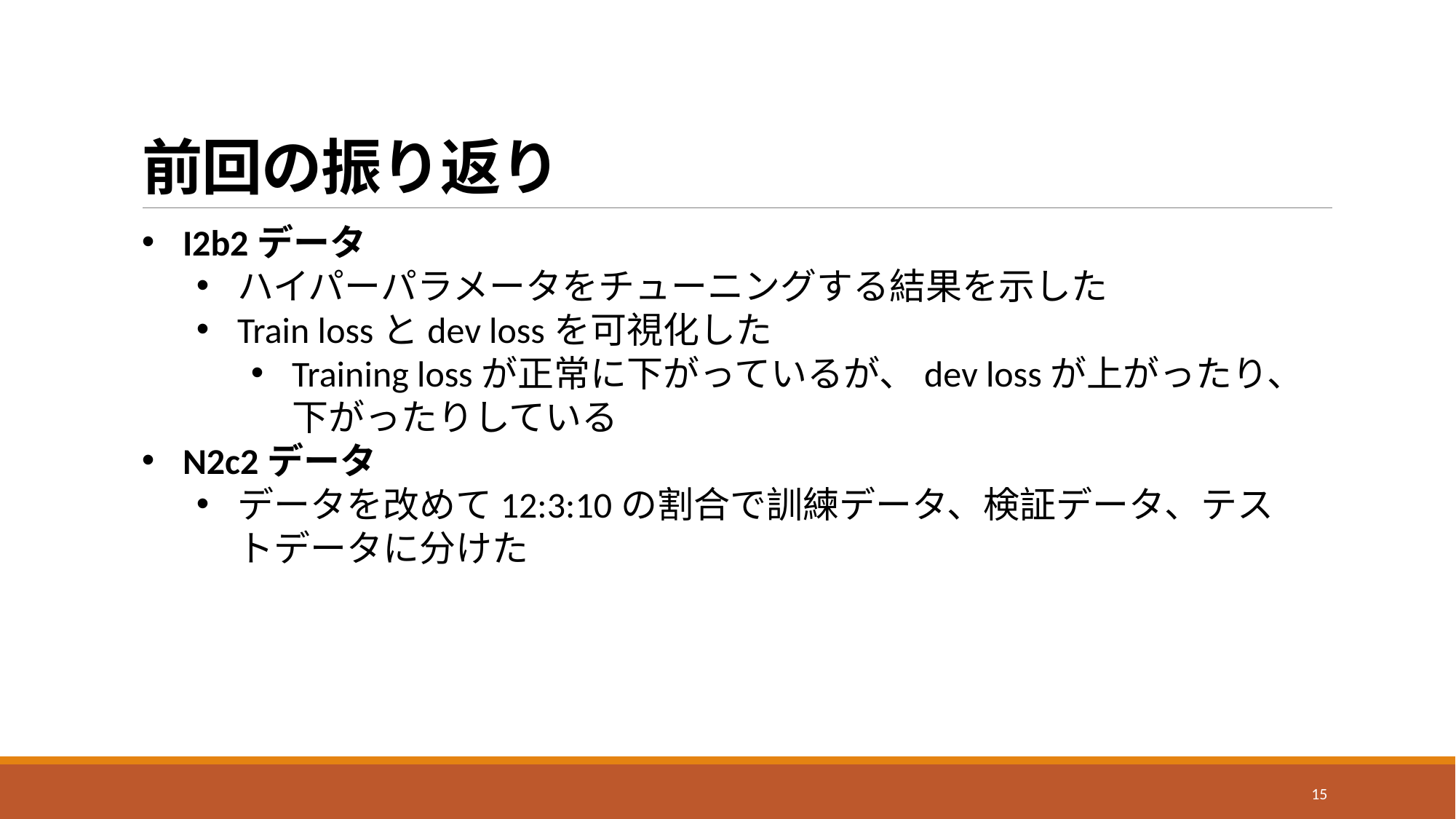

# 前回の振り返り
I2b2データ
ハイパーパラメータをチューニングする結果を示した
Train lossとdev lossを可視化した
Training lossが正常に下がっているが、dev lossが上がったり、下がったりしている
N2c2データ
データを改めて12:3:10の割合で訓練データ、検証データ、テストデータに分けた

15